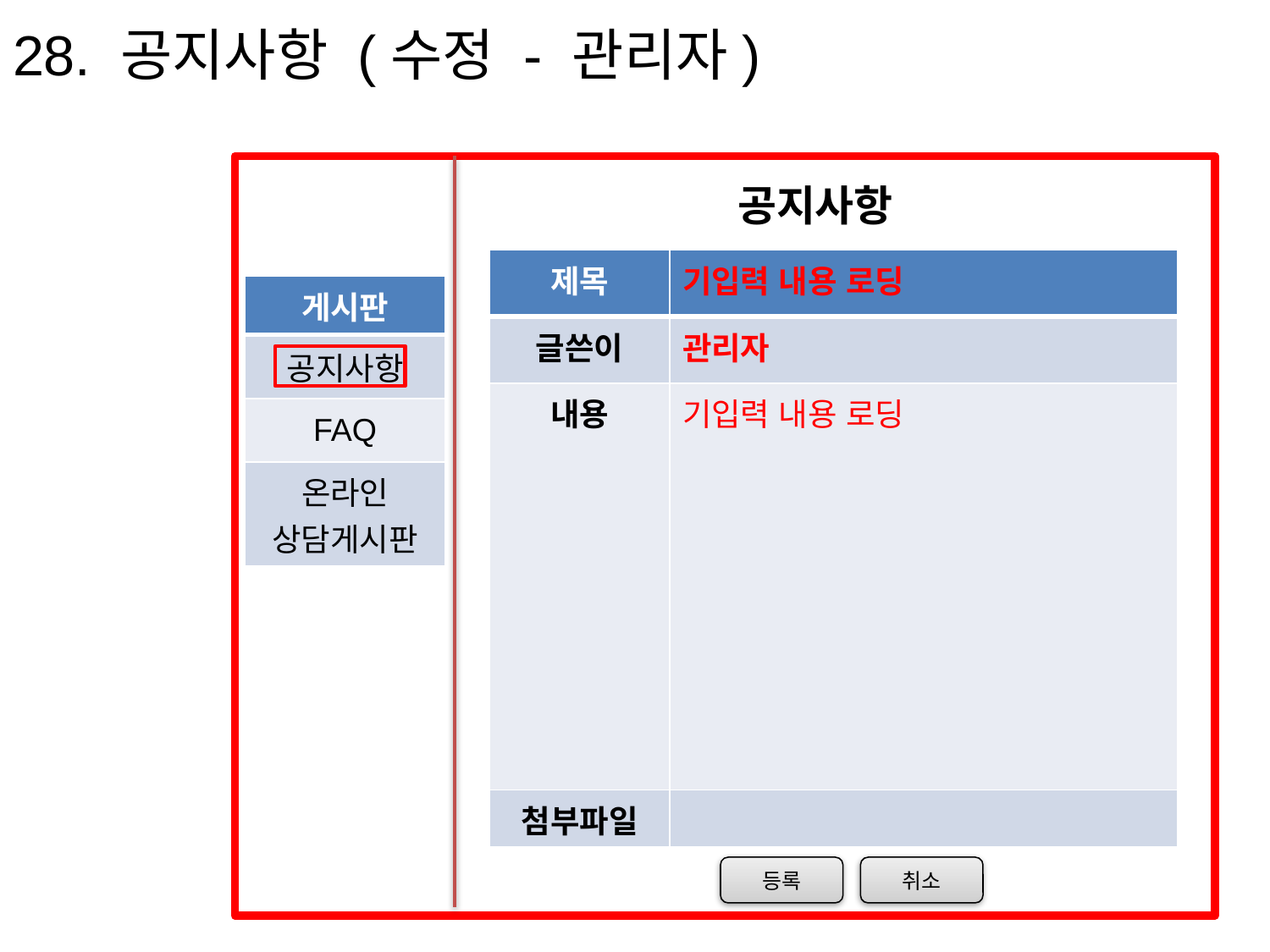

28. 공지사항 (수정 - 관리자)

공지사항
| 제목 | 기입력 내용 로딩 |
| --- | --- |
| 글쓴이 | 관리자 |
| 내용 | 기입력 내용 로딩 |
| 첨부파일 |  |
| 게시판 |
| --- |
| 공지사항 |
| FAQ |
| 온라인 상담게시판 |

등록
취소